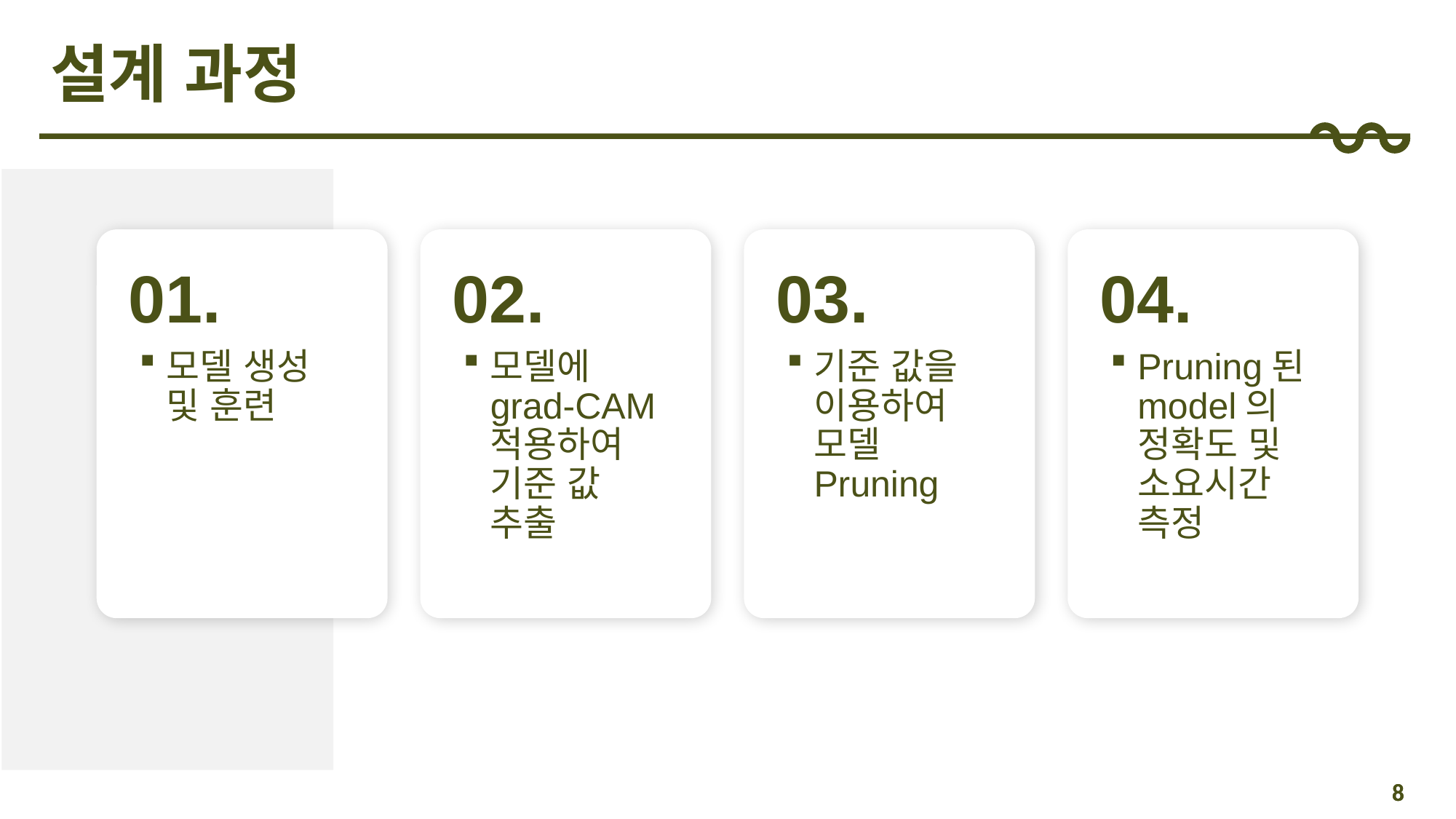

# 설계 과정

01.
02.
03.
04.
모델에 grad-CAM 적용하여 기준 값 추출
기준 값을 이용하여 모델 Pruning
Pruning된 model의 정확도 및 소요시간 측정
모델 생성 및 훈련